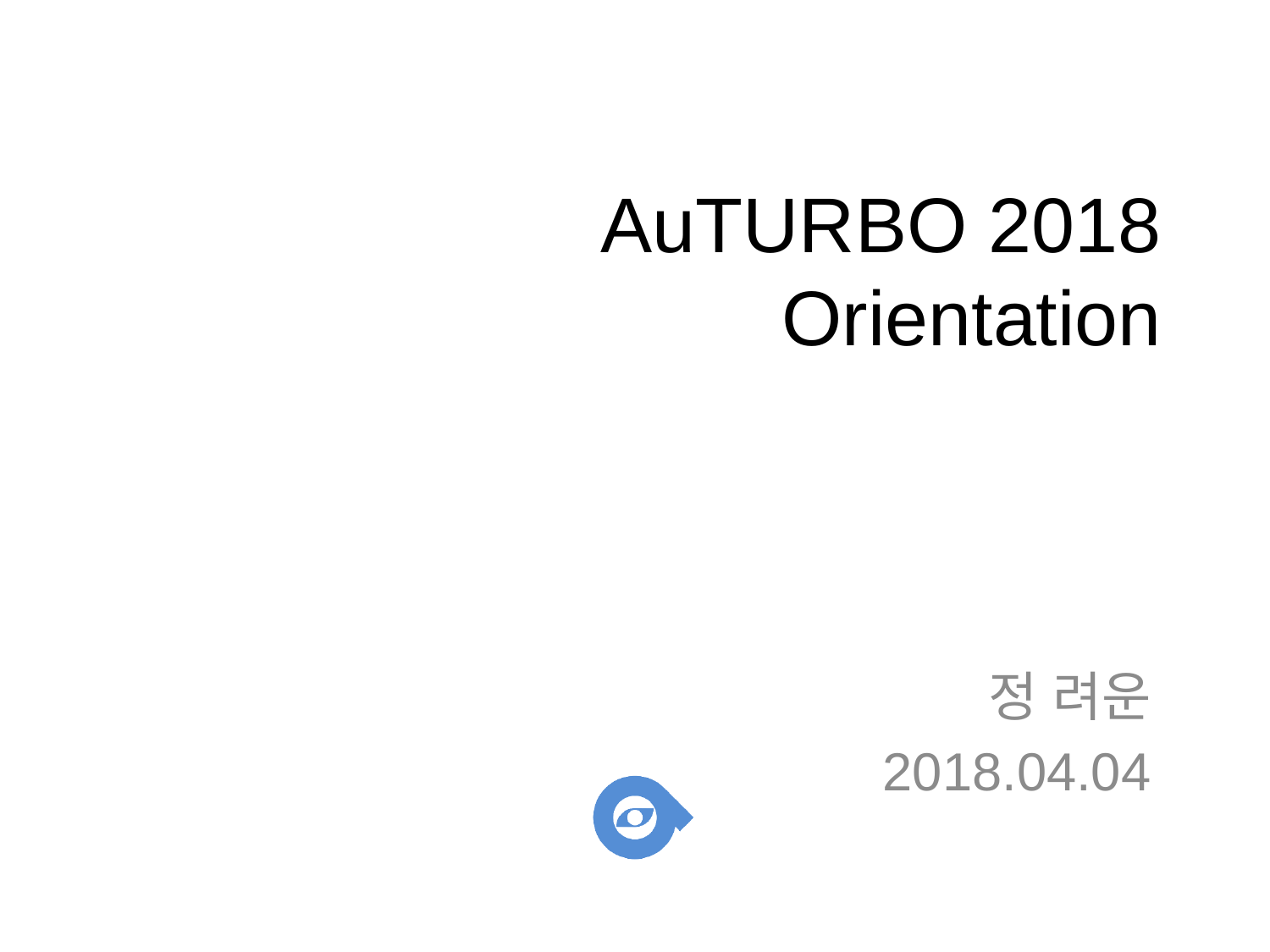

# AuTURBO 2018 Orientation
정 려운
2018.04.04